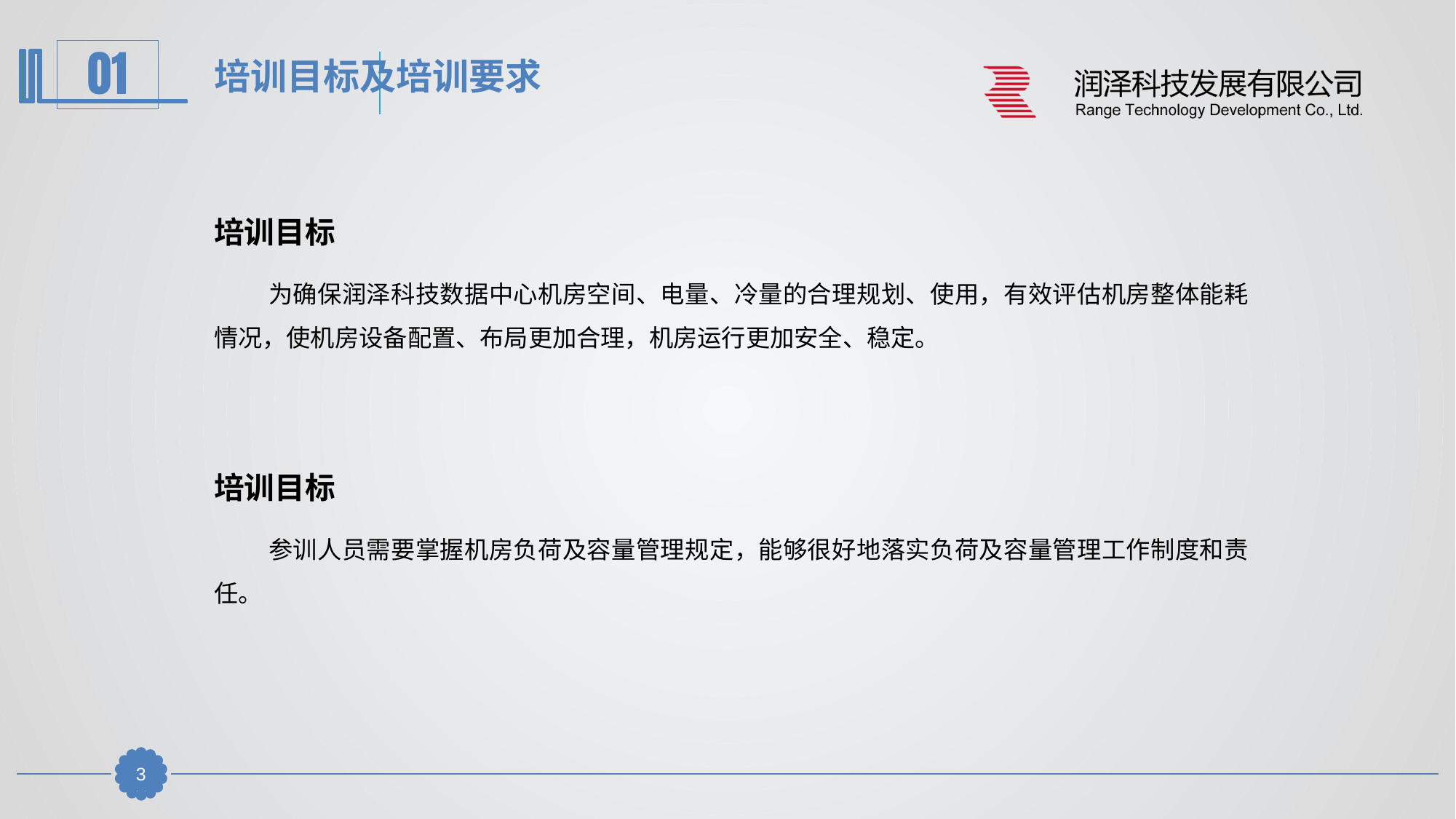

培训目标及培训要求
培训目标
为确保润泽科技数据中心机房空间、电量、冷量的合理规划、使用，有效评估机房整体能耗情况，使机房设备配置、布局更加合理，机房运行更加安全、稳定。
培训目标
参训人员需要掌握机房负荷及容量管理规定，能够很好地落实负荷及容量管理工作制度和责任。
3